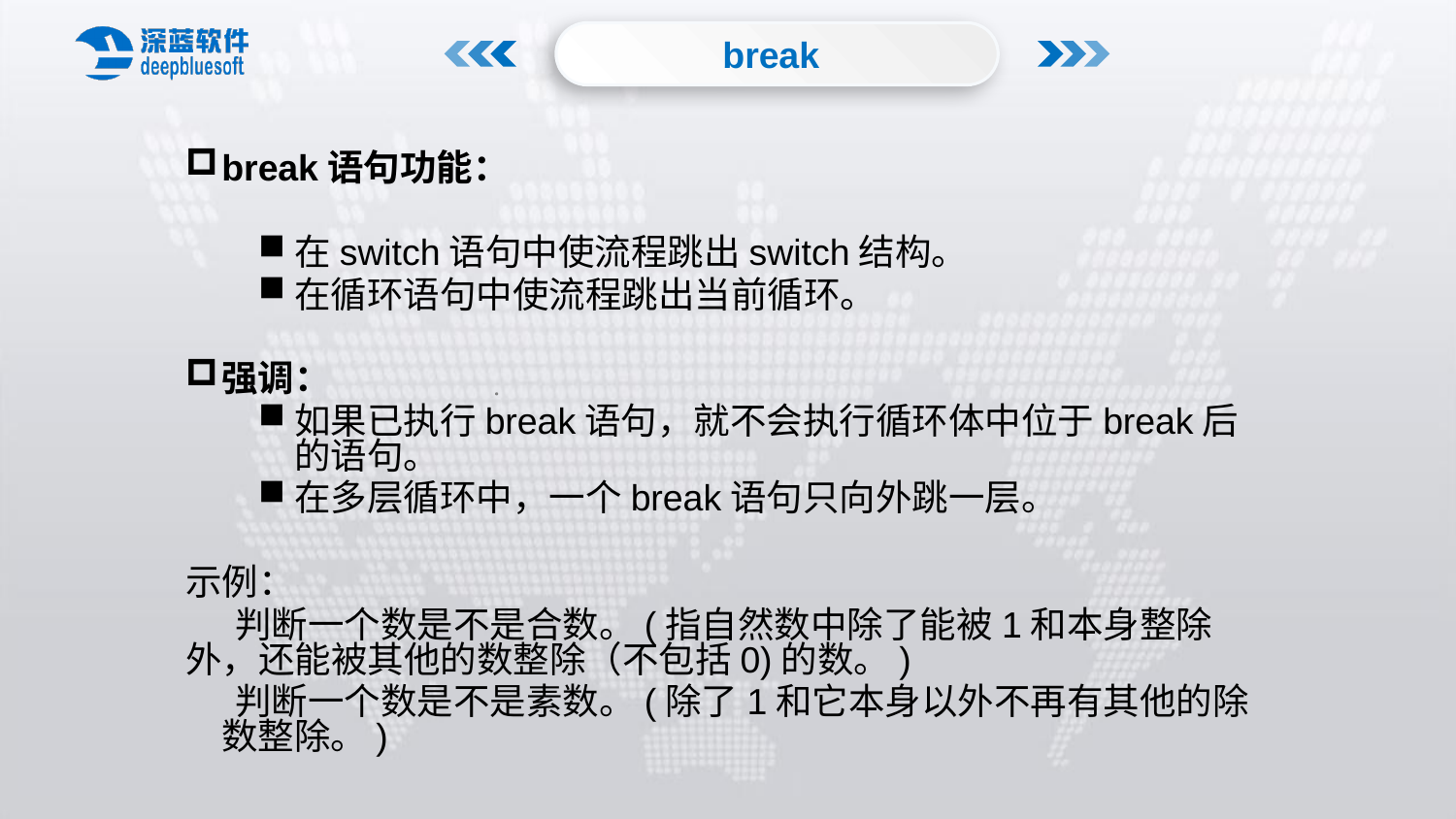

break

break语句功能：

在switch语句中使流程跳出switch结构。
在循环语句中使流程跳出当前循环。

强调：
如果已执行break语句，就不会执行循环体中位于break后的语句。
在多层循环中，一个break语句只向外跳一层。

示例：
     判断一个数是不是合数。(指自然数中除了能被1和本身整除外，还能被其他的数整除（不包括0)的数。)
     判断一个数是不是素数。(除了1和它本身以外不再有其他的除数整除。)